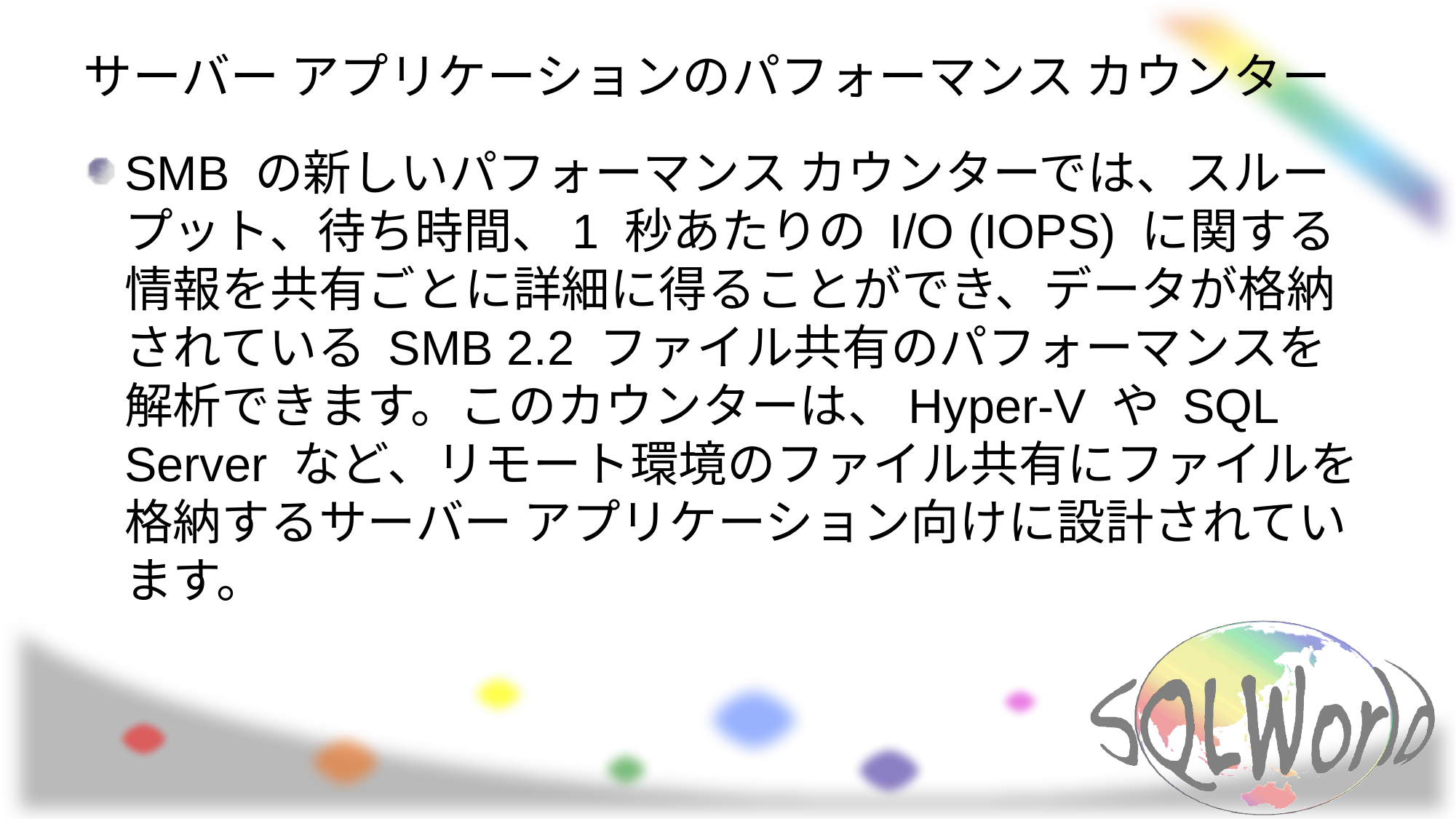

# サーバー アプリケーションのパフォーマンス カウンター
SMB の新しいパフォーマンス カウンターでは、スループット、待ち時間、1 秒あたりの I/O (IOPS) に関する情報を共有ごとに詳細に得ることができ、データが格納されている SMB 2.2 ファイル共有のパフォーマンスを解析できます。このカウンターは、Hyper-V や SQL Server など、リモート環境のファイル共有にファイルを格納するサーバー アプリケーション向けに設計されています。